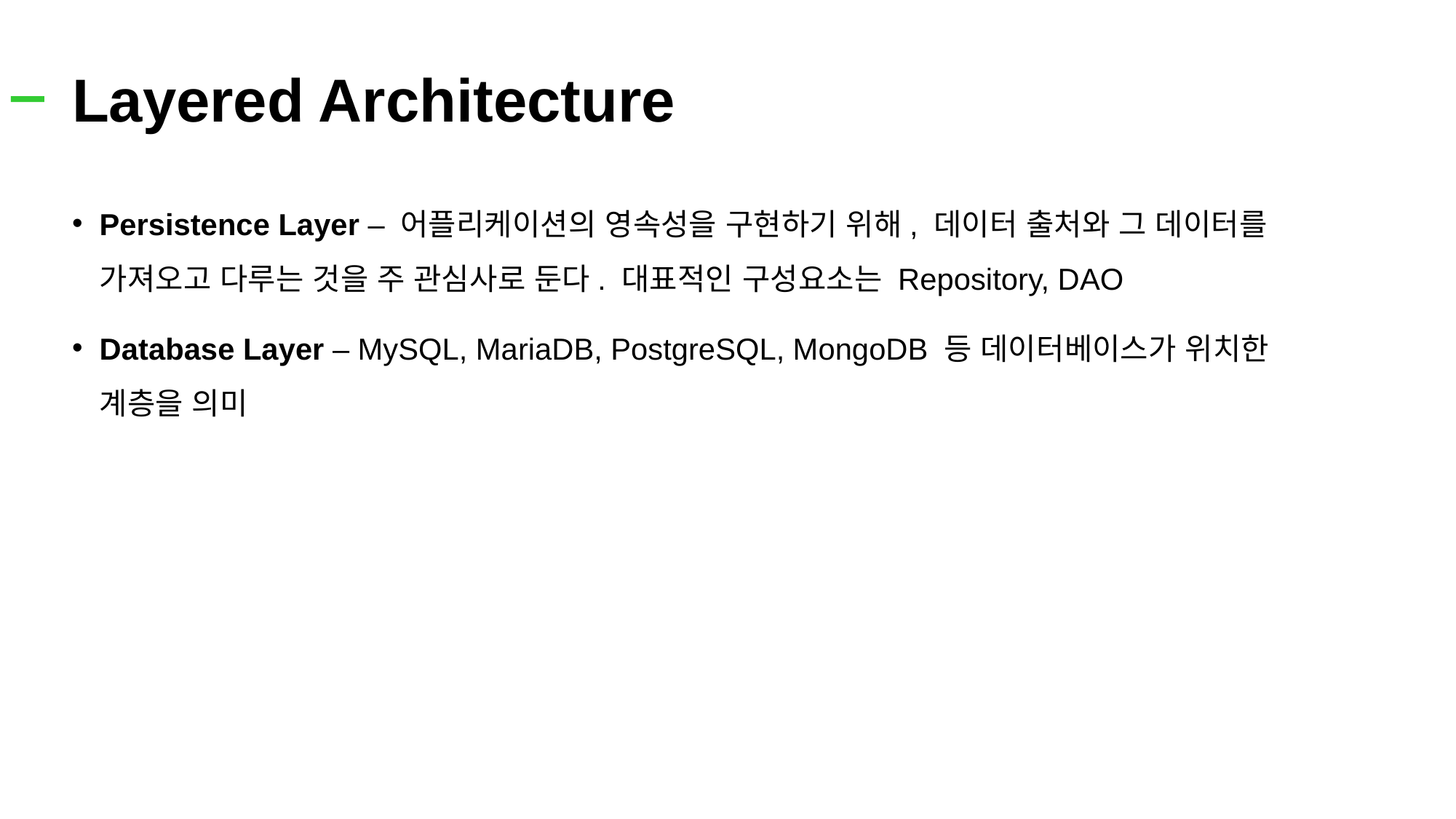

# Layered Architecture

Persistence Layer – 어플리케이션의 영속성을 구현하기 위해, 데이터 출처와 그 데이터를 가져오고 다루는 것을 주 관심사로 둔다. 대표적인 구성요소는 Repository, DAO
Database Layer – MySQL, MariaDB, PostgreSQL, MongoDB 등 데이터베이스가 위치한 계층을 의미